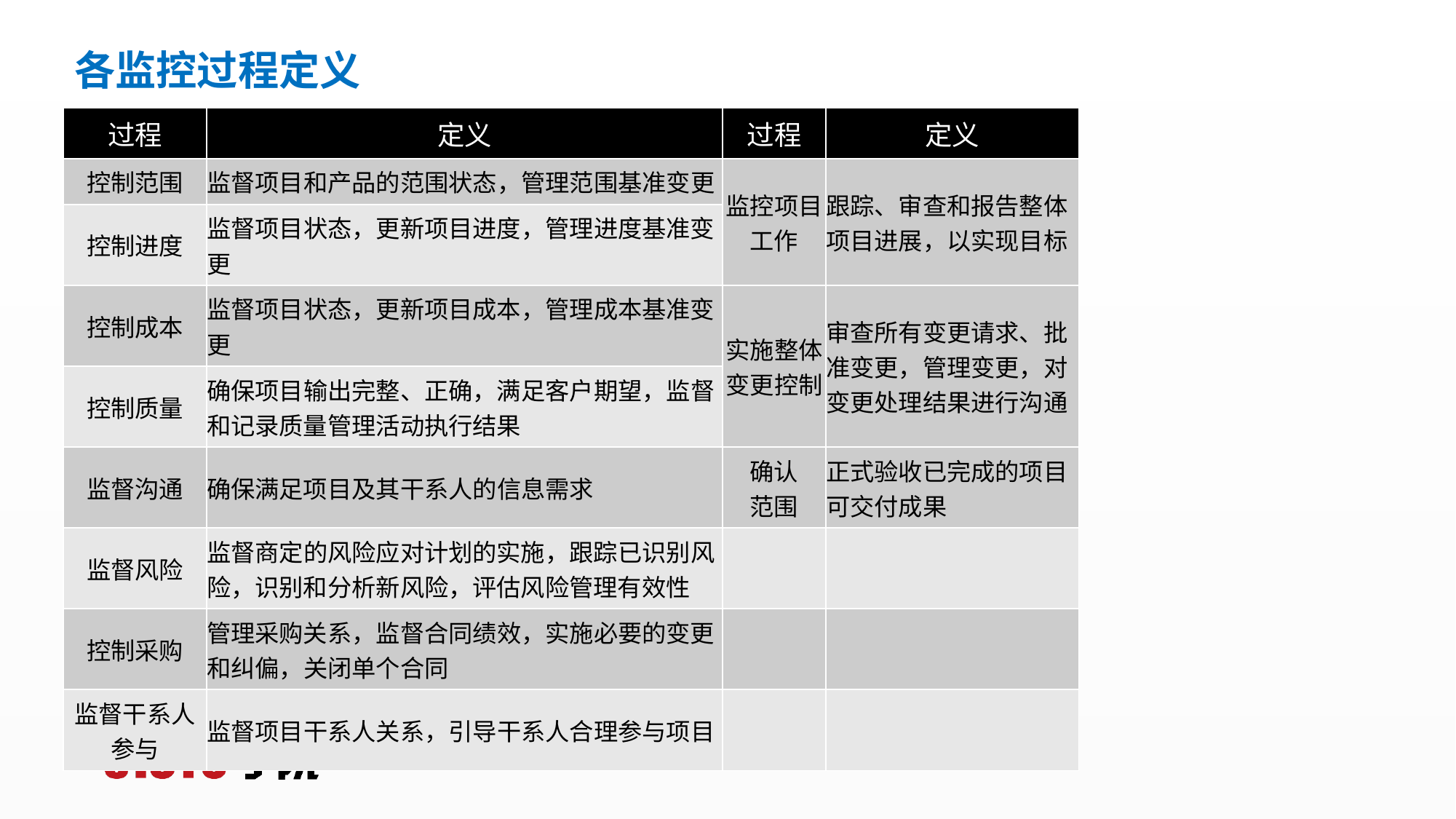

# 各监控过程定义
| 过程 | 定义 | 过程 | 定义 |
| --- | --- | --- | --- |
| 控制范围 | 监督项目和产品的范围状态，管理范围基准变更 | 监控项目工作 | 跟踪、审查和报告整体项目进展，以实现目标 |
| 控制进度 | 监督项目状态，更新项目进度，管理进度基准变更 |  |  |
| 控制成本 | 监督项目状态，更新项目成本，管理成本基准变更 | 实施整体变更控制 | 审查所有变更请求、批准变更，管理变更，对变更处理结果进行沟通 |
| 控制质量 | 确保项目输出完整、正确，满足客户期望，监督和记录质量管理活动执行结果 |  |  |
| 监督沟通 | 确保满足项目及其干系人的信息需求 | 确认 范围 | 正式验收已完成的项目可交付成果 |
| 监督风险 | 监督商定的风险应对计划的实施，跟踪已识别风险，识别和分析新风险，评估风险管理有效性 |  |  |
| 控制采购 | 管理采购关系，监督合同绩效，实施必要的变更和纠偏，关闭单个合同 |  |  |
| 监督干系人参与 | 监督项目干系人关系，引导干系人合理参与项目 |  |  |